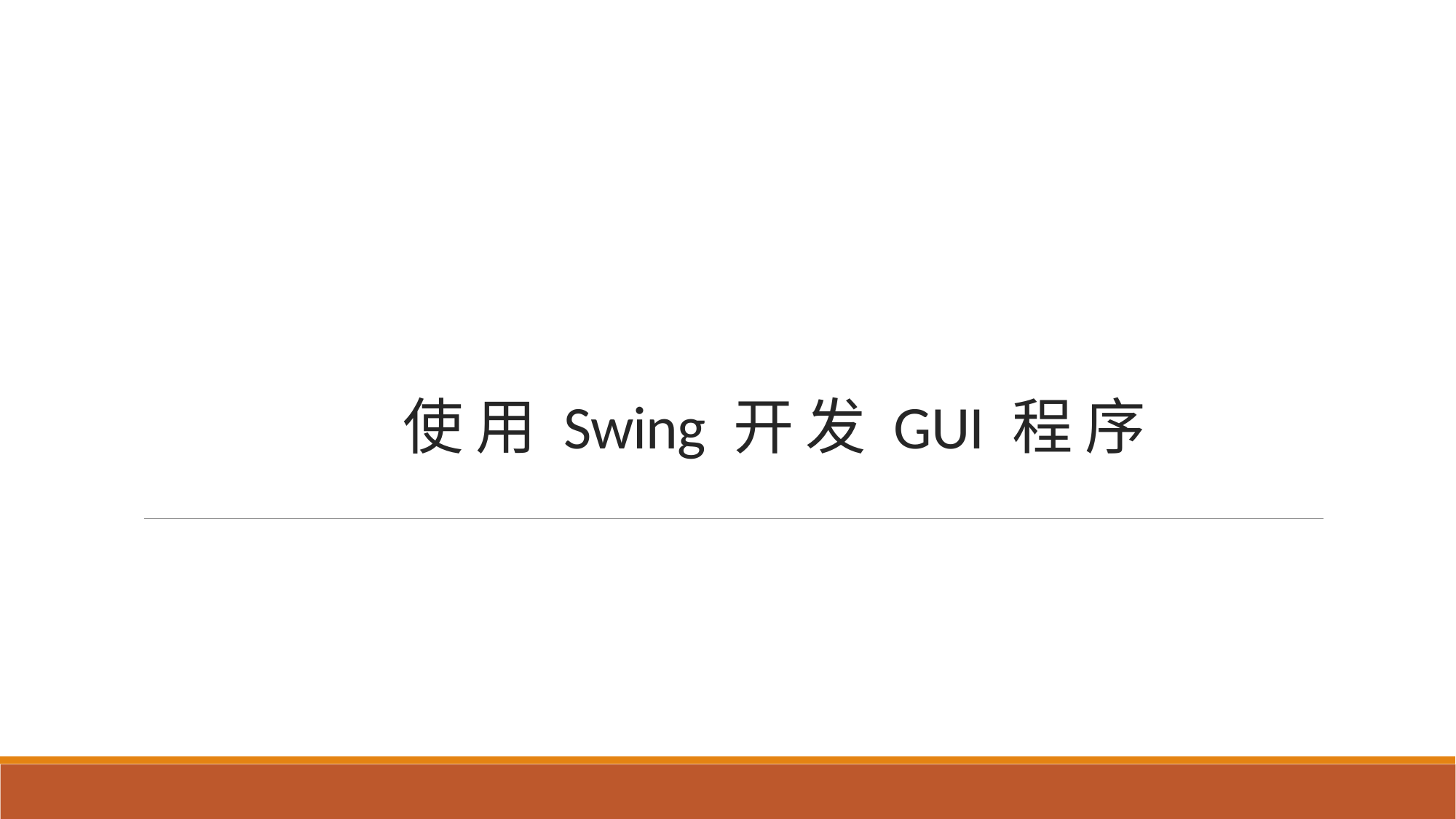

# 使 用 Swing 开 发 GUI 程 序